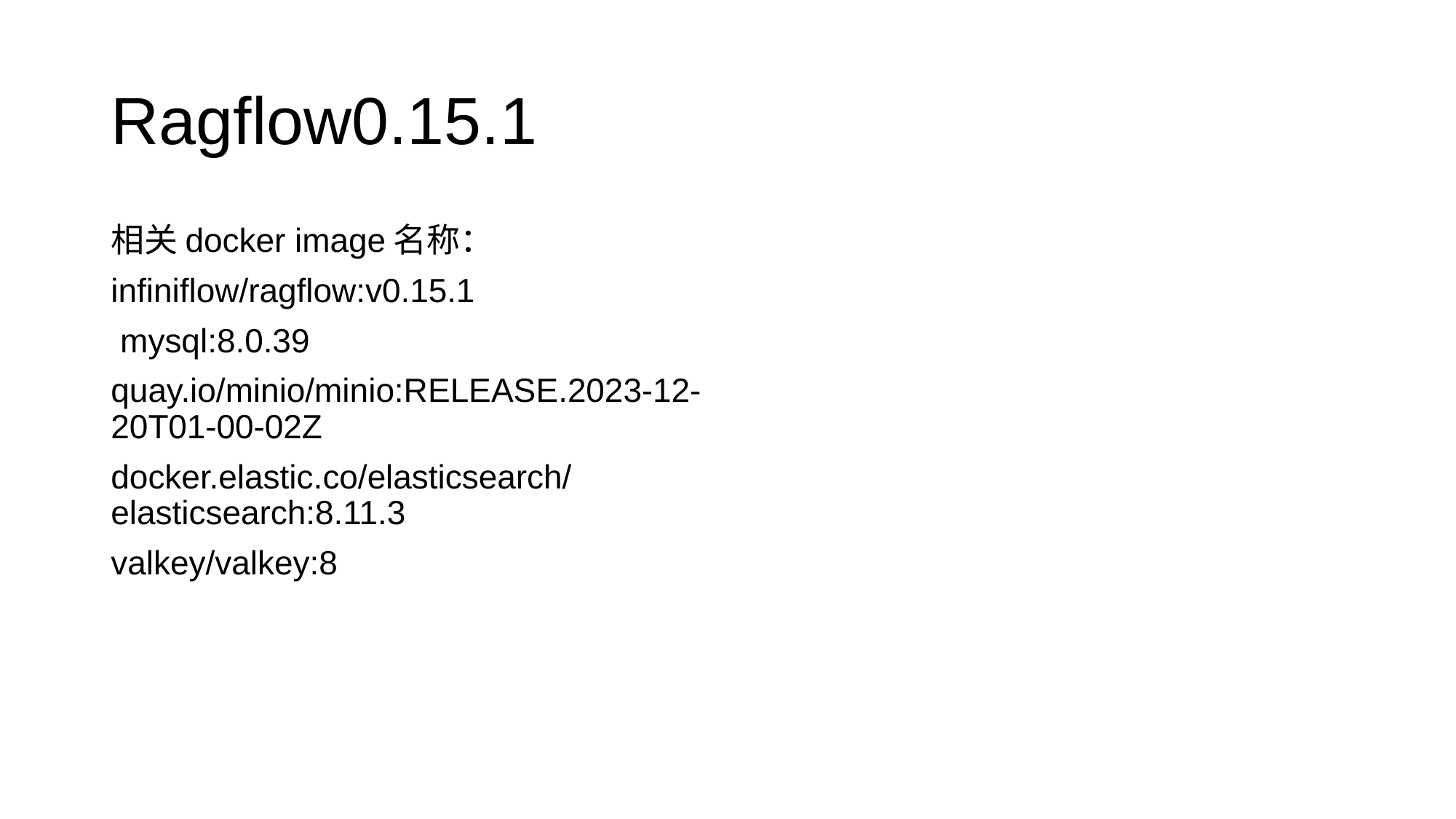

# Ragflow0.15.1
相关docker image名称：
infiniflow/ragflow:v0.15.1
 mysql:8.0.39
quay.io/minio/minio:RELEASE.2023-12-20T01-00-02Z
docker.elastic.co/elasticsearch/elasticsearch:8.11.3
valkey/valkey:8